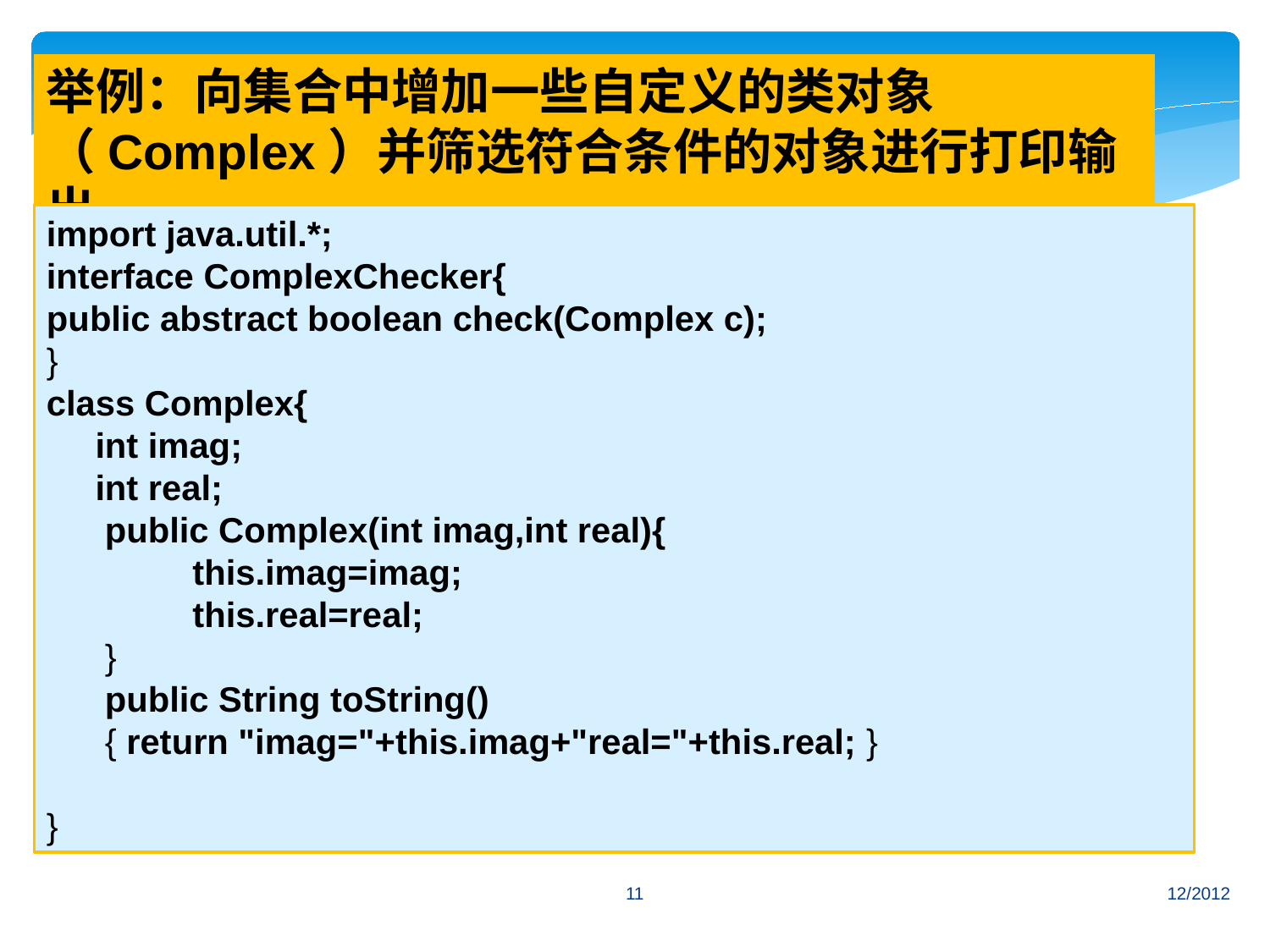

举例：向集合中增加一些自定义的类对象（Complex）并筛选符合条件的对象进行打印输出
import java.util.*;
interface ComplexChecker{
public abstract boolean check(Complex c);
}
class Complex{
     int imag;
     int real;
      public Complex(int imag,int real){
               this.imag=imag;
               this.real=real;
      }
      public String toString()
      { return "imag="+this.imag+"real="+this.real; }

}
11
12/2012